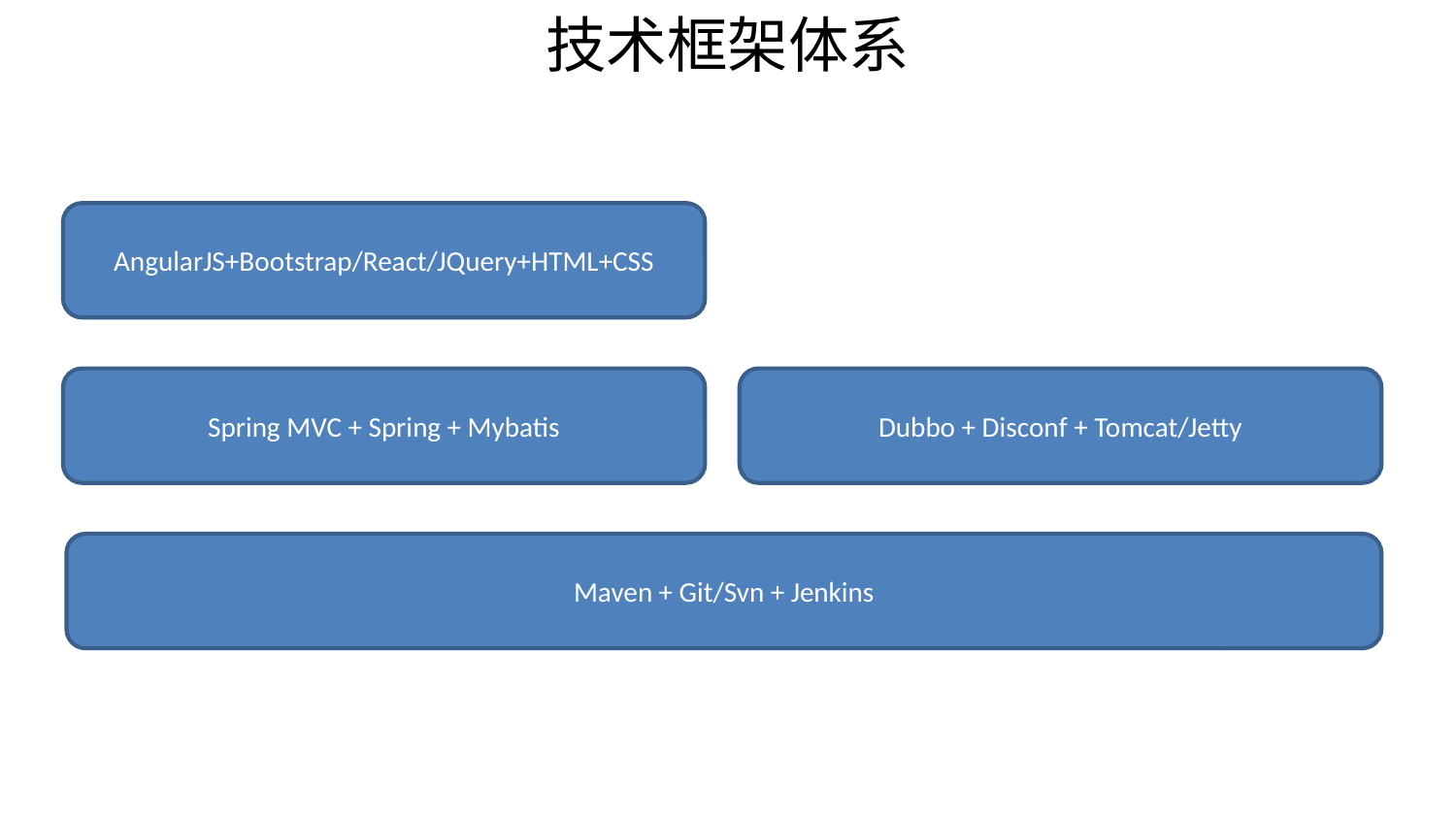

技术框架体系
AngularJS+Bootstrap/React/JQuery+HTML+CSS
Spring MVC + Spring + Mybatis
Dubbo + Disconf + Tomcat/Jetty
Maven + Git/Svn + Jenkins